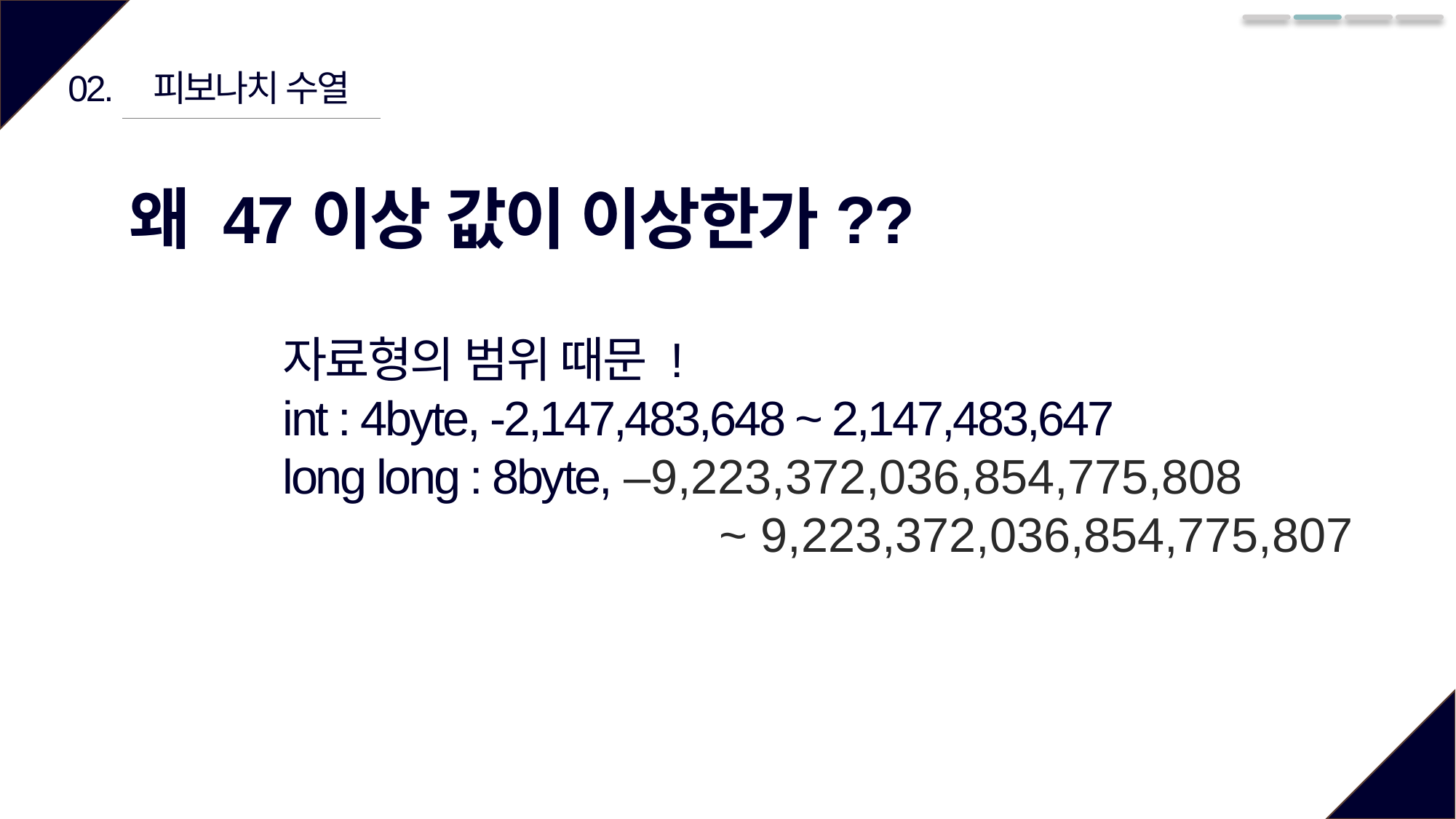

02.
피보나치 수열
왜 47이상 값이 이상한가??
자료형의 범위 때문 !
int : 4byte, -2,147,483,648 ~ 2,147,483,647
long long : 8byte, –9,223,372,036,854,775,808
				~ 9,223,372,036,854,775,807